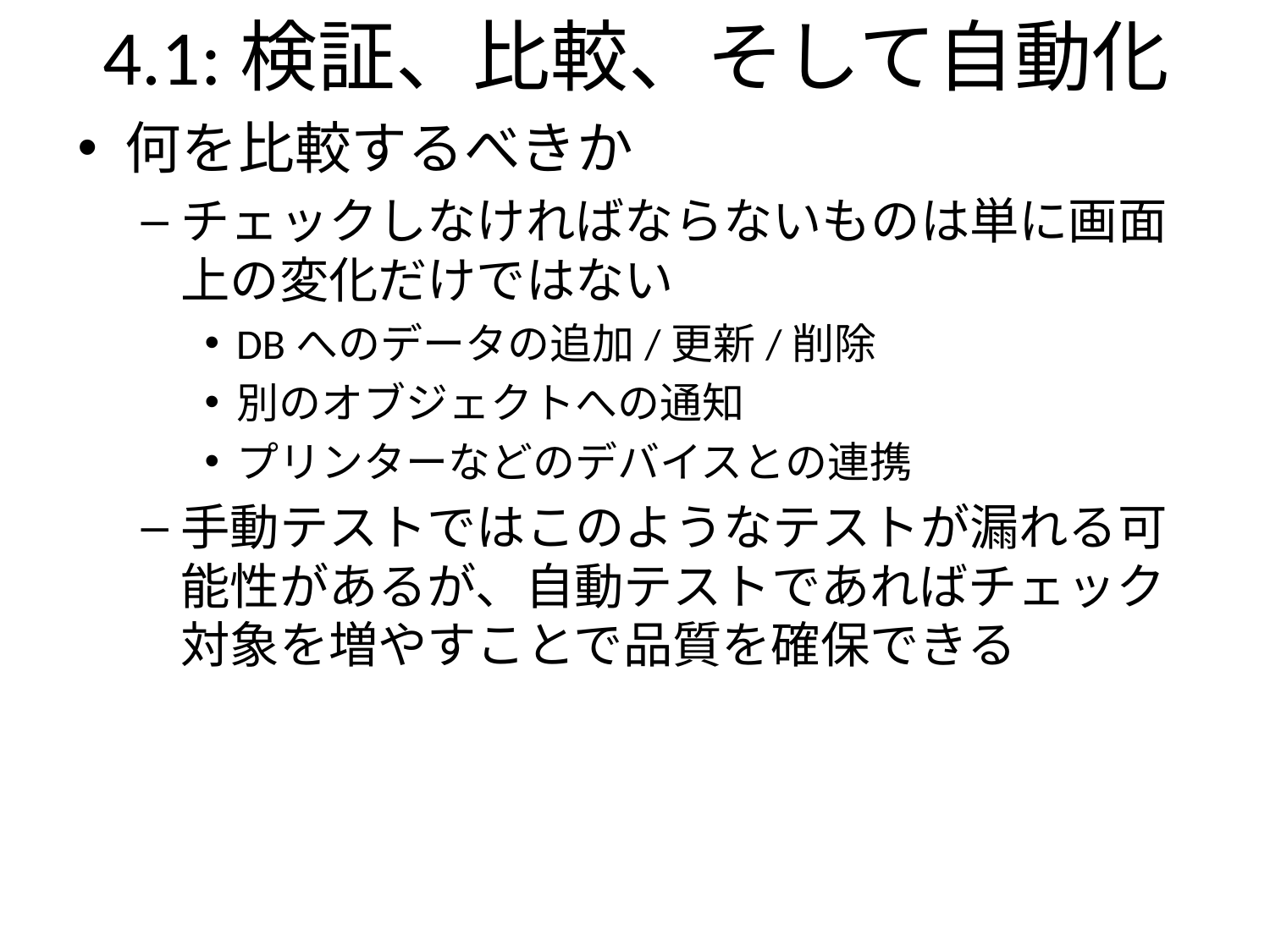

4.1:検証、比較、そして自動化
何を比較するべきか
チェックしなければならないものは単に画面上の変化だけではない
DBへのデータの追加/更新/削除
別のオブジェクトへの通知
プリンターなどのデバイスとの連携
手動テストではこのようなテストが漏れる可能性があるが、自動テストであればチェック対象を増やすことで品質を確保できる